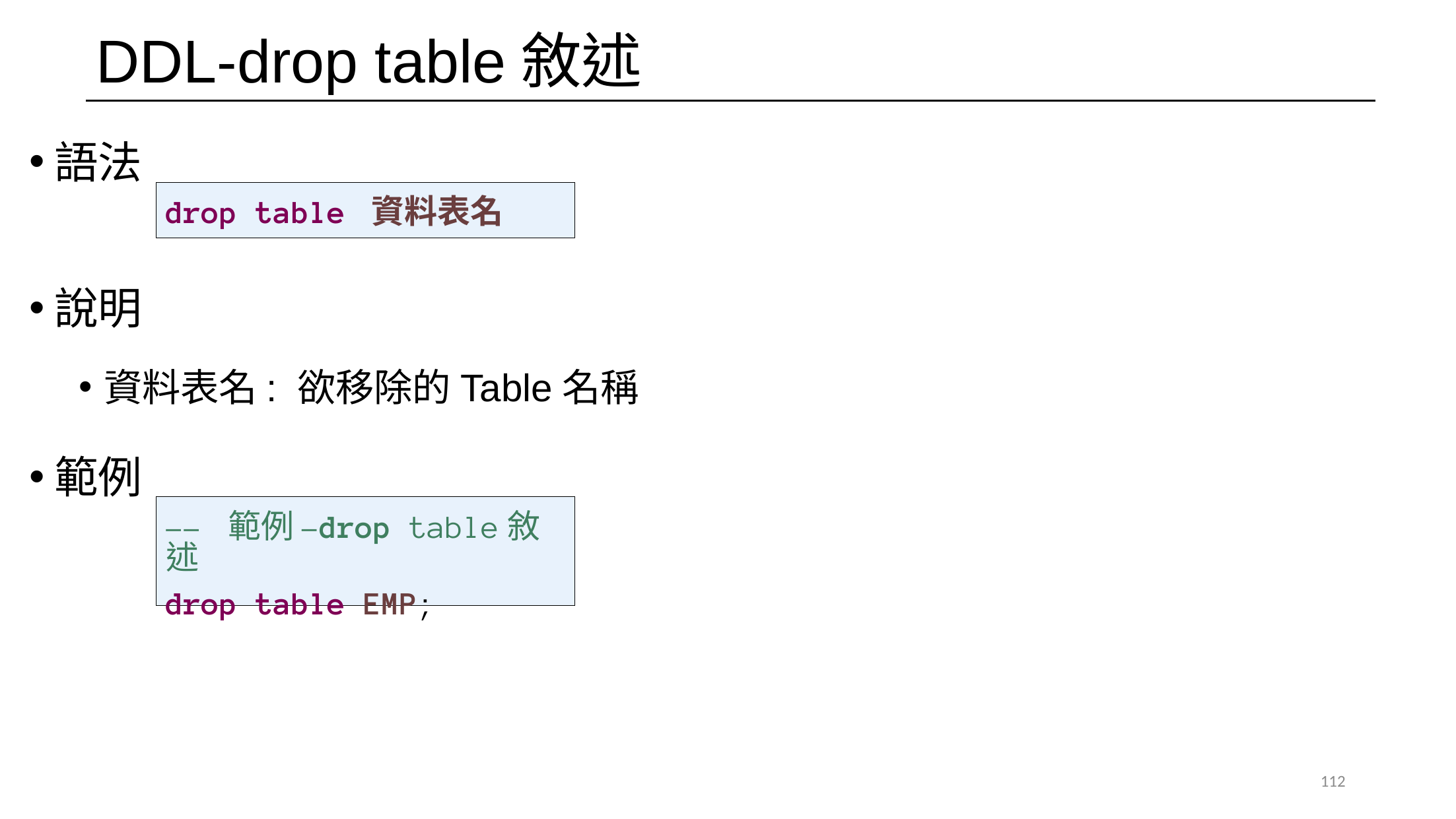

# DDL-drop table敘述
語法

說明
資料表名: 欲移除的Table名稱
範例

drop table 資料表名
-- 範例-drop table敘述
drop table EMP;
112